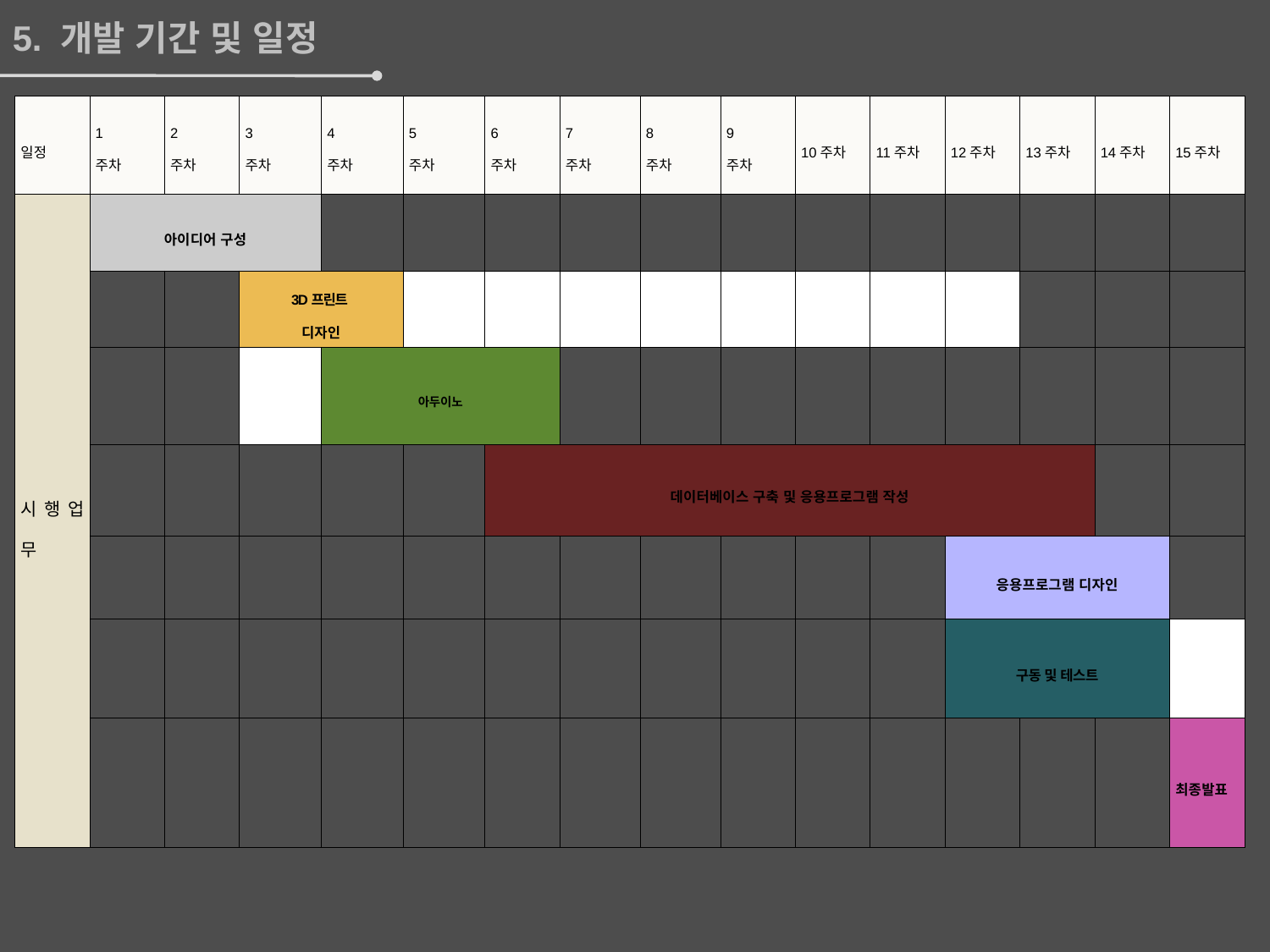

5. 개발 기간 및 일정
| 일정 | 1 주차 | 2 주차 | 3 주차 | 4 주차 | 5 주차 | 6 주차 | 7 주차 | 8 주차 | 9 주차 | 10주차 | 11주차 | 12주차 | 13주차 | 14주차 | 15주차 |
| --- | --- | --- | --- | --- | --- | --- | --- | --- | --- | --- | --- | --- | --- | --- | --- |
| 시행업무 | 아이디어 구성 |  |  |  |  |  |  |  |  |  |  |  |  |  |  |
|  |  |  | 3D프린트 디자인 |  |  |  |  |  |  |  |  |  |  |  |  |
|  |  |  |  | 아두이노 |  |  |  |  |  |  |  |  |  |  |  |
|  |  |  |  |  |  | 데이터베이스 구축 및 응용프로그램 작성 |  |  |  |  |  |  |  |  |  |
|  |  |  |  |  |  |  |  |  |  |  |  | 응용프로그램 디자인 |  |  |  |
|  |  |  |  |  |  |  |  |  |  |  |  | 구동 및 테스트 |  |  |  |
|  |  |  |  |  |  |  |  |  |  |  |  |  |  |  | 최종발표 |